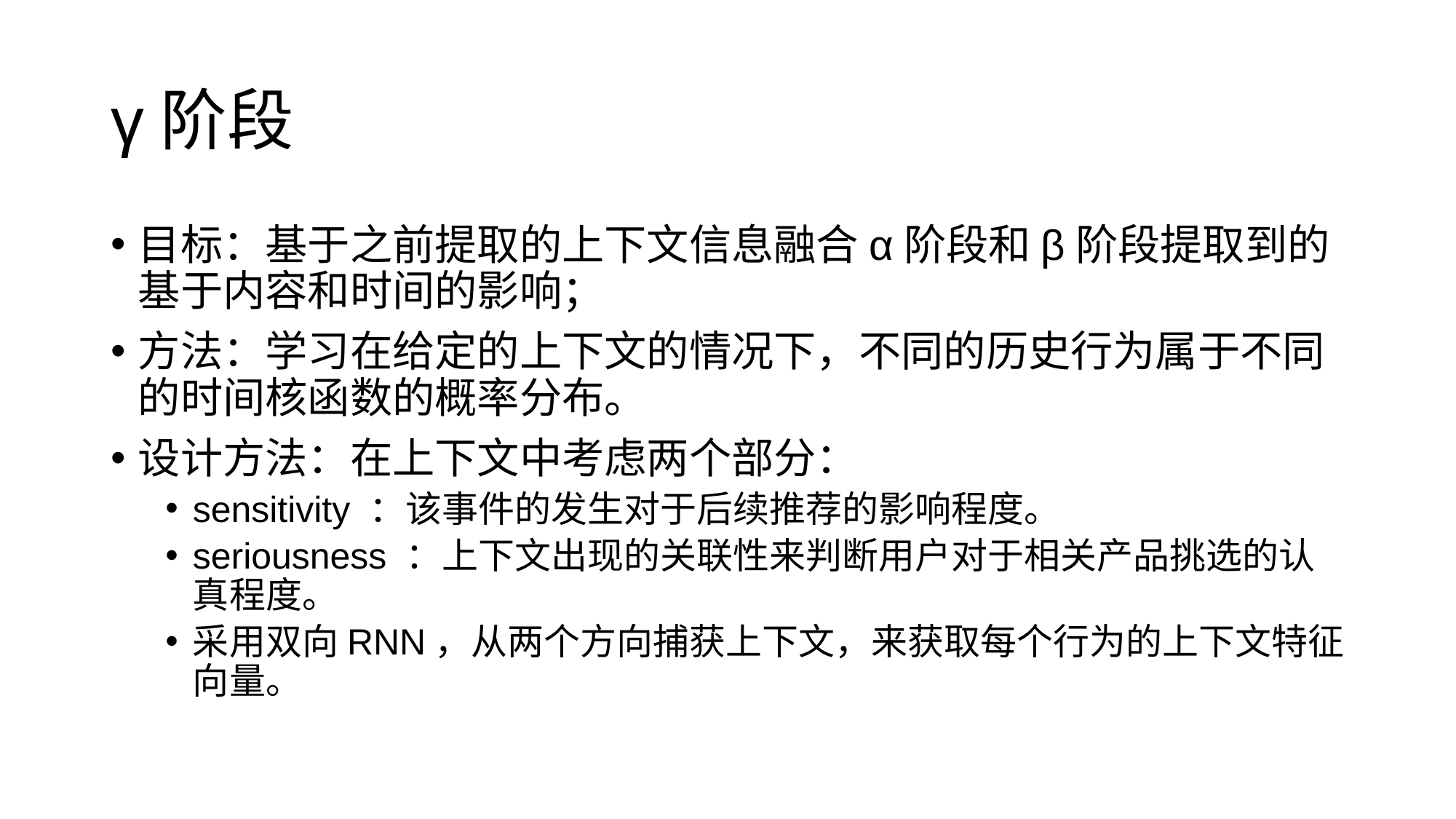

# γ阶段
目标：基于之前提取的上下文信息融合α阶段和β阶段提取到的基于内容和时间的影响；
方法：学习在给定的上下文的情况下，不同的历史行为属于不同的时间核函数的概率分布。
设计方法：在上下文中考虑两个部分：
sensitivity ：该事件的发生对于后续推荐的影响程度。
seriousness ：上下文出现的关联性来判断用户对于相关产品挑选的认真程度。
采用双向RNN，从两个方向捕获上下文，来获取每个行为的上下文特征向量。